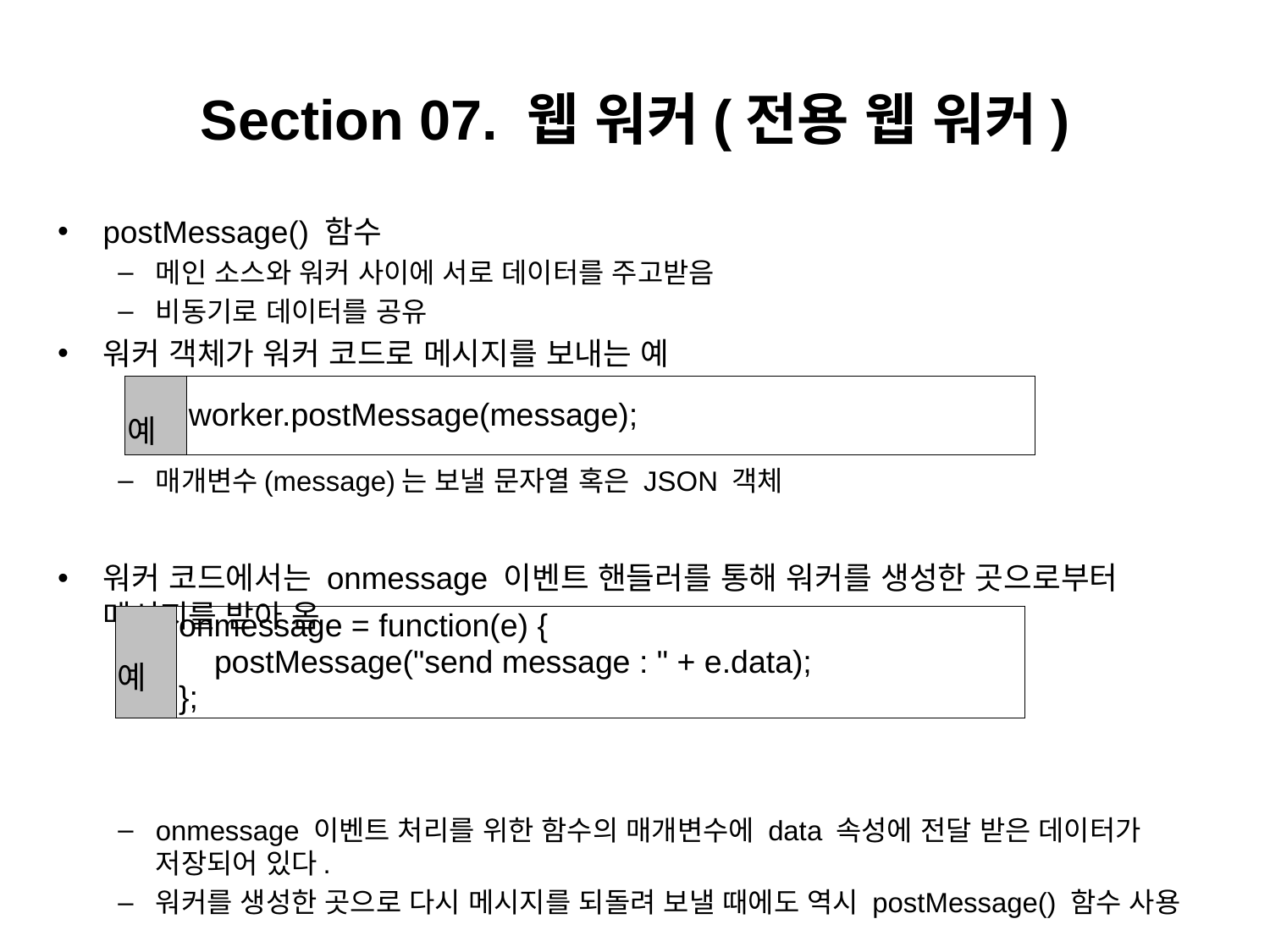

# Section 07. 웹 워커(전용 웹 워커)
postMessage() 함수
메인 소스와 워커 사이에 서로 데이터를 주고받음
비동기로 데이터를 공유
워커 객체가 워커 코드로 메시지를 보내는 예

매개변수(message)는 보낼 문자열 혹은 JSON 객체

워커 코드에서는 onmessage 이벤트 핸들러를 통해 워커를 생성한 곳으로부터 메시지를 받아 옴

onmessage 이벤트 처리를 위한 함수의 매개변수에 data 속성에 전달 받은 데이터가 저장되어 있다.
워커를 생성한 곳으로 다시 메시지를 되돌려 보낼 때에도 역시 postMessage() 함수 사용

| 예 | worker.postMessage(message); |
| --- | --- |

| 예 | onmessage = function(e) { postMessage("send message : " + e.data); }; |
| --- | --- |